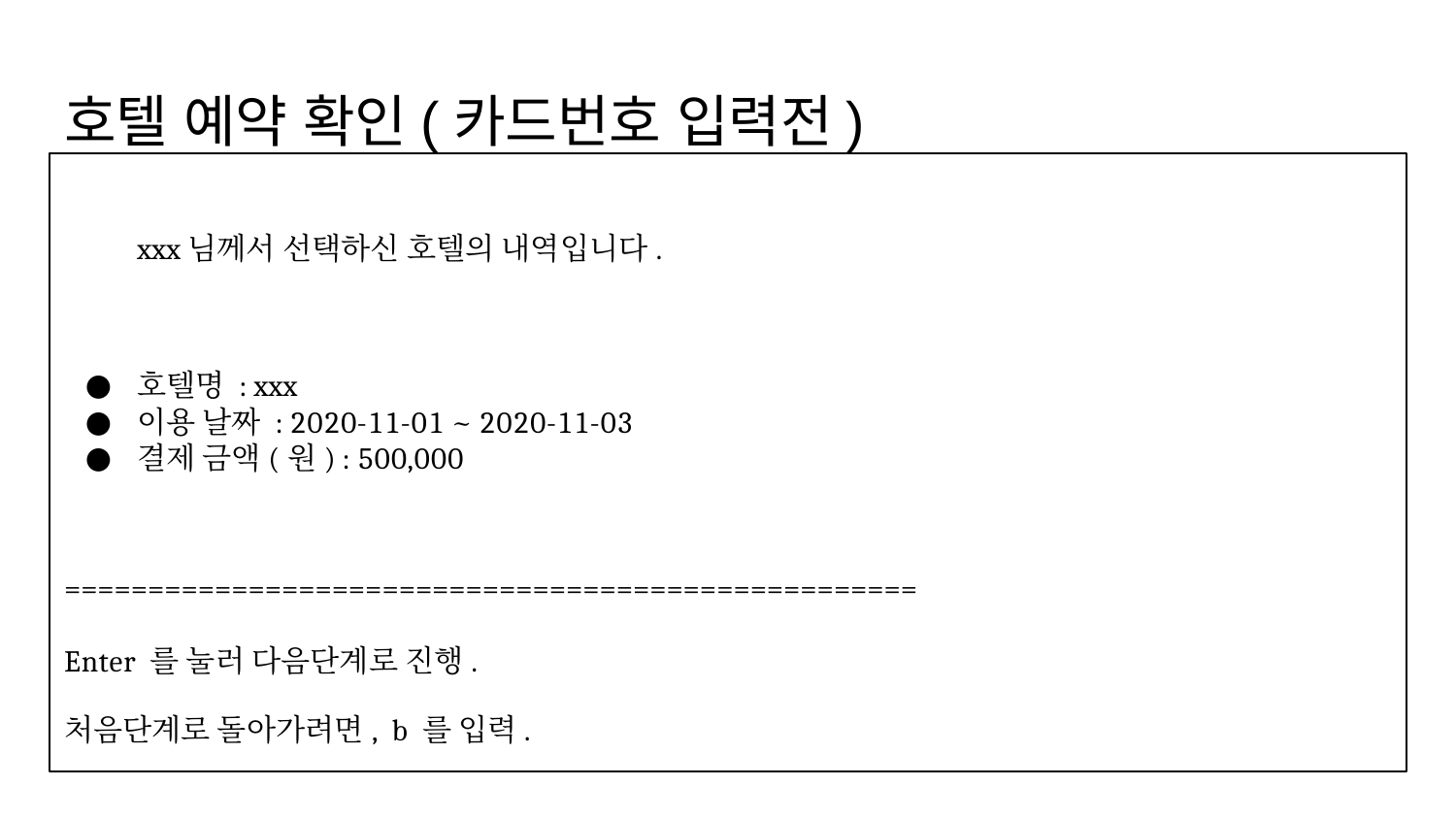

# 호텔 예약 확인(카드번호 입력전)

xxx님께서 선택하신 호텔의 내역입니다.

호텔명 : xxx
이용 날짜 : 2020-11-01 ~ 2020-11-03
결제 금액(원) : 500,000

===================================================

Enter 를 눌러 다음단계로 진행.
처음단계로 돌아가려면,  b 를 입력.